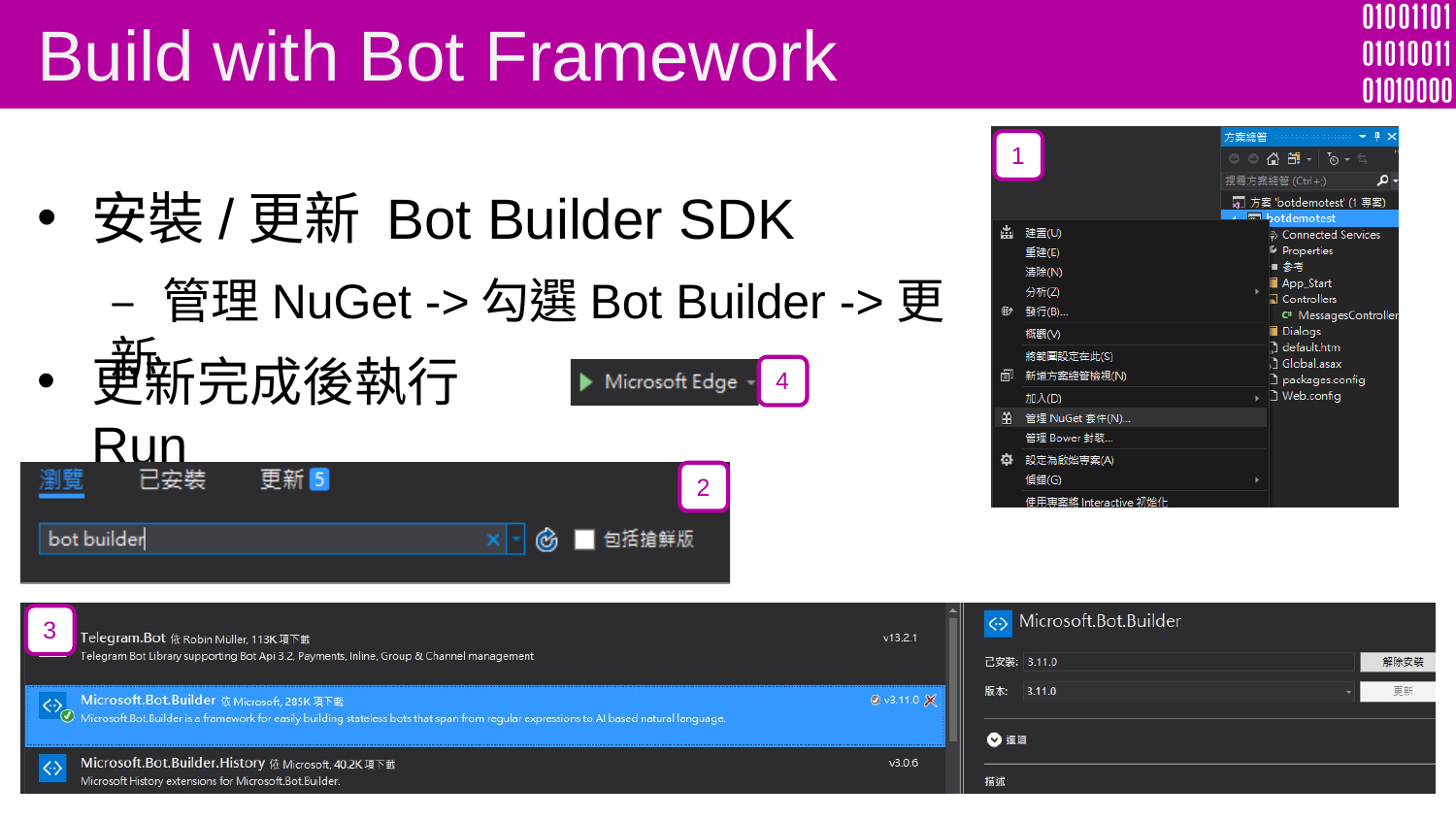

# Build with Bot Framework

1
安裝/更新 Bot Builder SDK
– 管理NuGet ->勾選Bot Builder ->更新
更新完成後執行Run

4

2

3